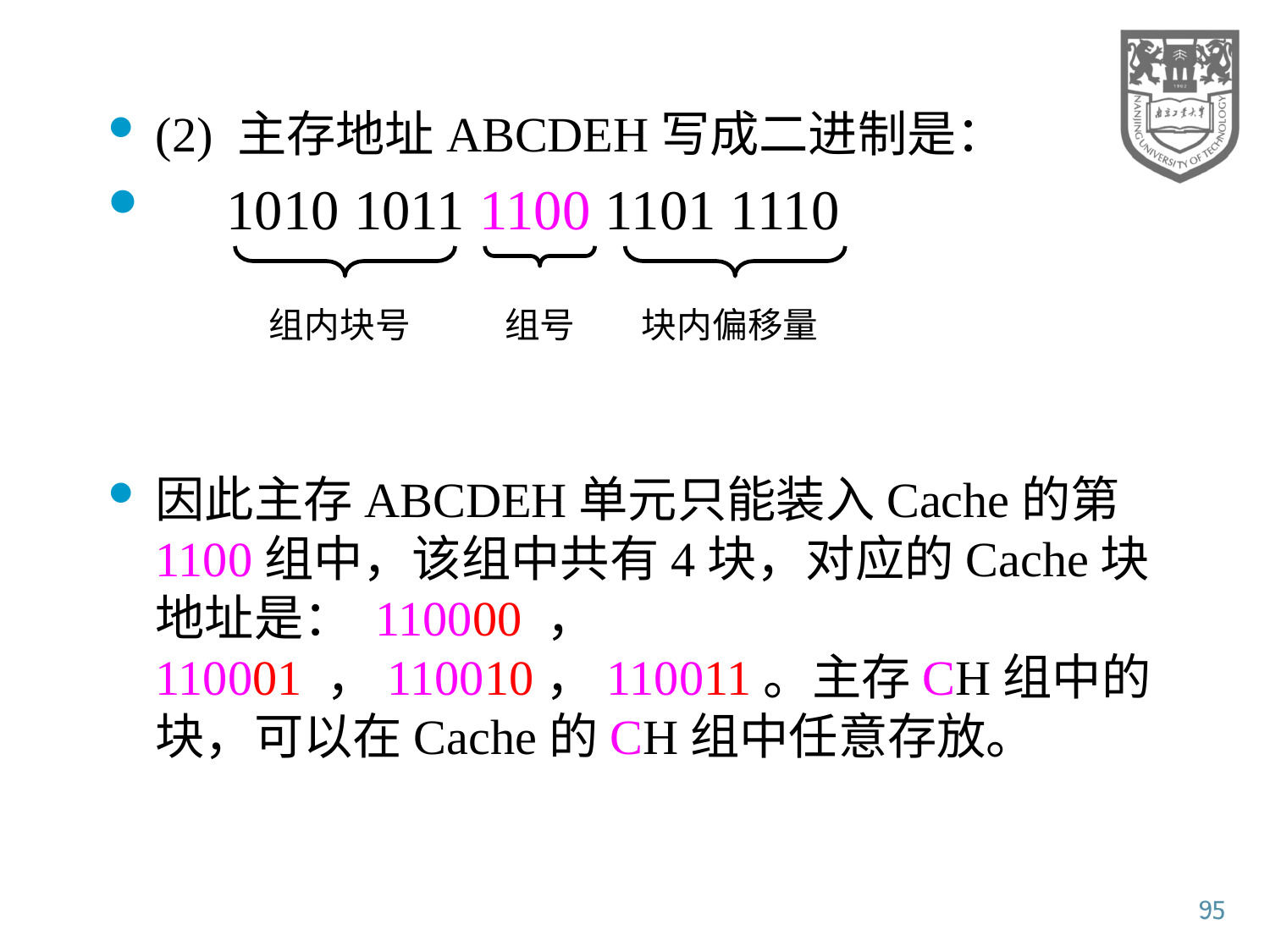

(2) 主存地址ABCDEH写成二进制是：
     1010 1011 1100 1101 1110

因此主存ABCDEH单元只能装入Cache的第1100组中，该组中共有4块，对应的Cache块地址是： 110000 ， 110001 ，110010，110011。主存CH组中的块，可以在Cache的CH组中任意存放。

组内块号
组号
块内偏移量
95